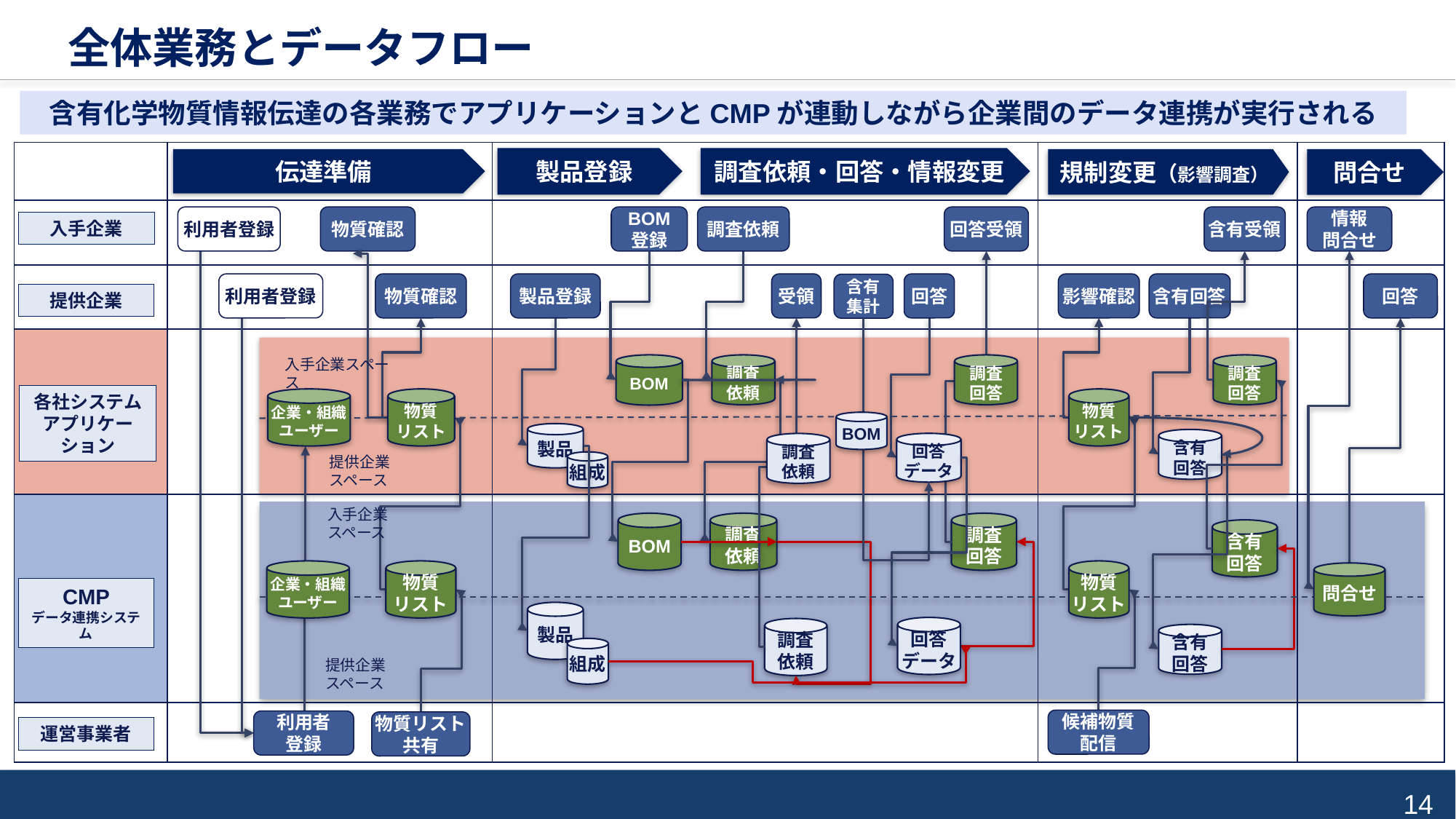

全体業務とデータフロー
含有化学物質情報伝達の各業務でアプリケーションとCMPが連動しながら企業間のデータ連携が実行される
|  |  |  |  |  |
| --- | --- | --- | --- | --- |
|  |  |  |  |  |
|  |  |  |  |  |
|  |  |  |  |  |
|  |  |  |  |  |
|  |  |  |  |  |
製品登録
調査依頼・回答・情報変更
伝達準備
問合せ
規制変更（影響調査）
含有受領
利用者登録
物質確認
BOM
登録
調査依頼
回答受領
情報
問合せ
入手企業
利用者登録
物質確認
製品登録
受領
回答
影響確認
含有回答
回答
含有
集計
提供企業

入手企業スペース
BOM
調査
依頼
調査
回答
調査
回答
各社システム
アプリケーション
企業・組織
ユーザー
物質
リスト
物質
リスト
BOM
製品
含有
回答
回答
データ
調査
依頼
提供企業
スペース
組成
入手企業
スペース

BOM
調査
依頼
調査
回答
含有
回答
企業・組織
ユーザー
物質
リスト
物質
リスト
問合せ
CMP
データ連携システム
製品
回答
データ
調査
依頼
含有
回答
組成
提供企業
スペース
候補物質
配信
利用者
登録
物質リスト
共有
運営事業者